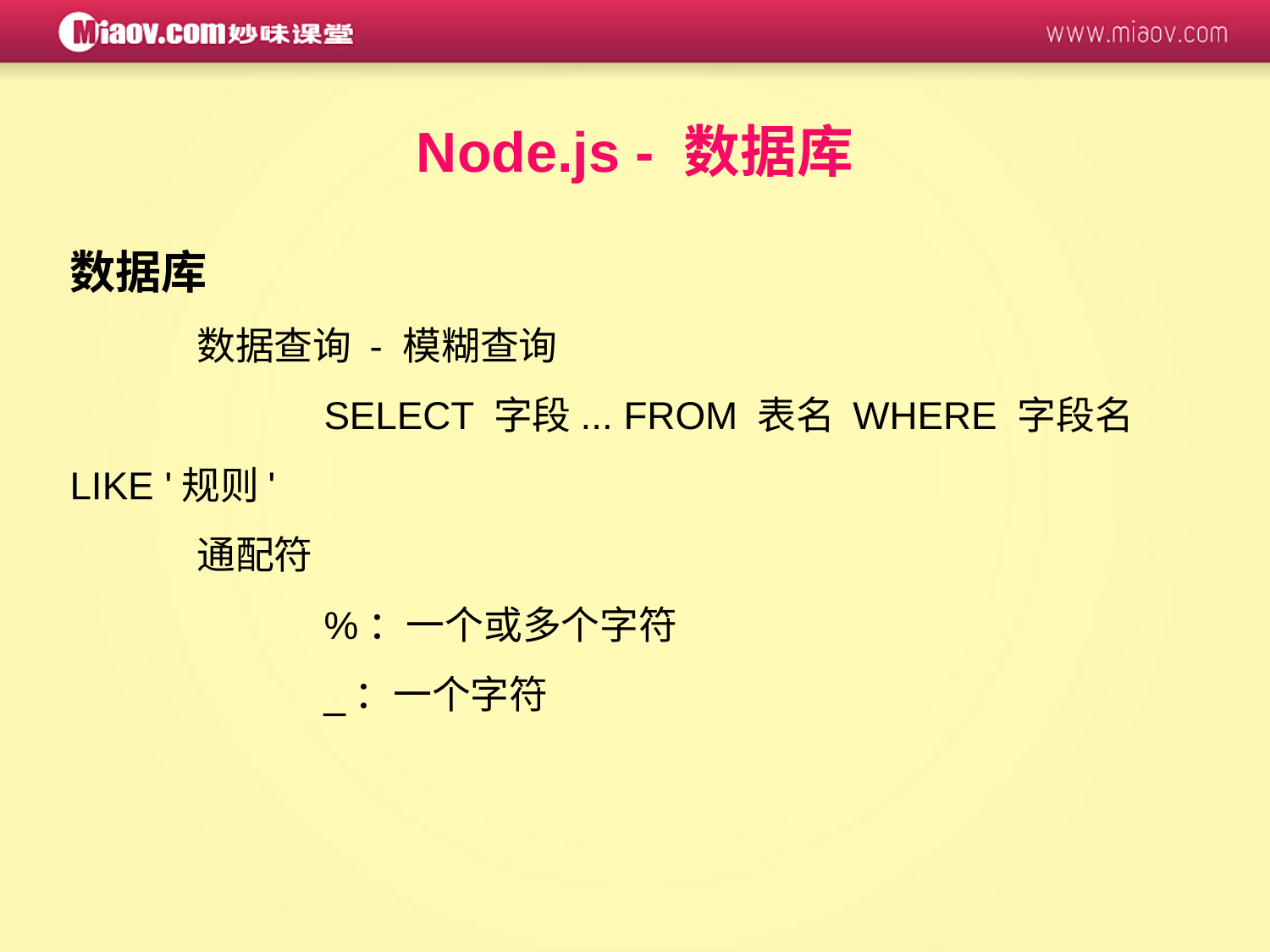

Node.js - 数据库
数据库
	数据查询 - 模糊查询
		SELECT 字段... FROM 表名 WHERE 字段名 LIKE '规则'
	通配符
		%：一个或多个字符
		_：一个字符